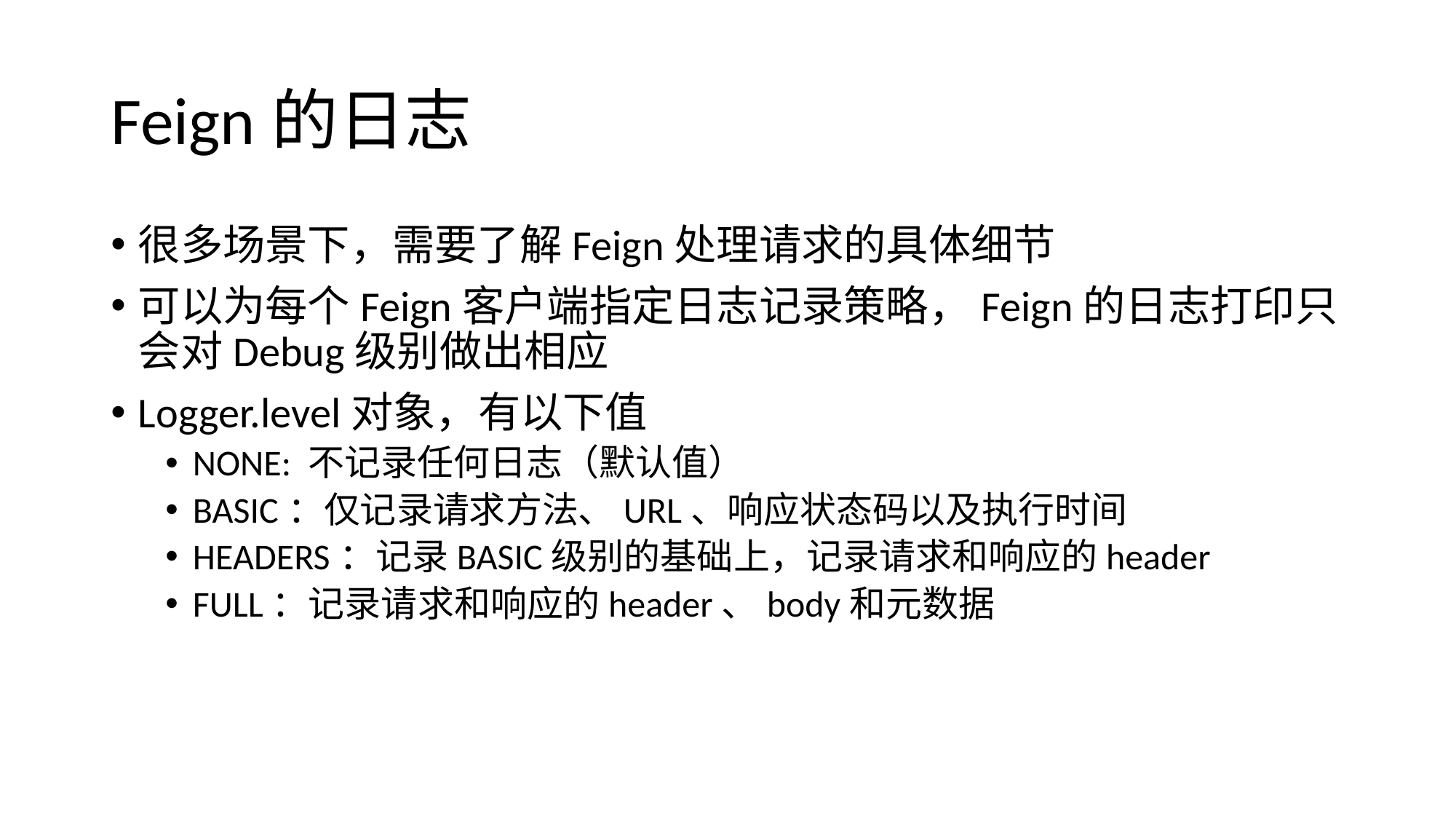

# Feign的日志
很多场景下，需要了解Feign处理请求的具体细节
可以为每个Feign客户端指定日志记录策略，Feign的日志打印只会对Debug级别做出相应
Logger.level对象，有以下值
NONE: 不记录任何日志（默认值）
BASIC：仅记录请求方法、URL、响应状态码以及执行时间
HEADERS：记录BASIC级别的基础上，记录请求和响应的header
FULL：记录请求和响应的header、body和元数据